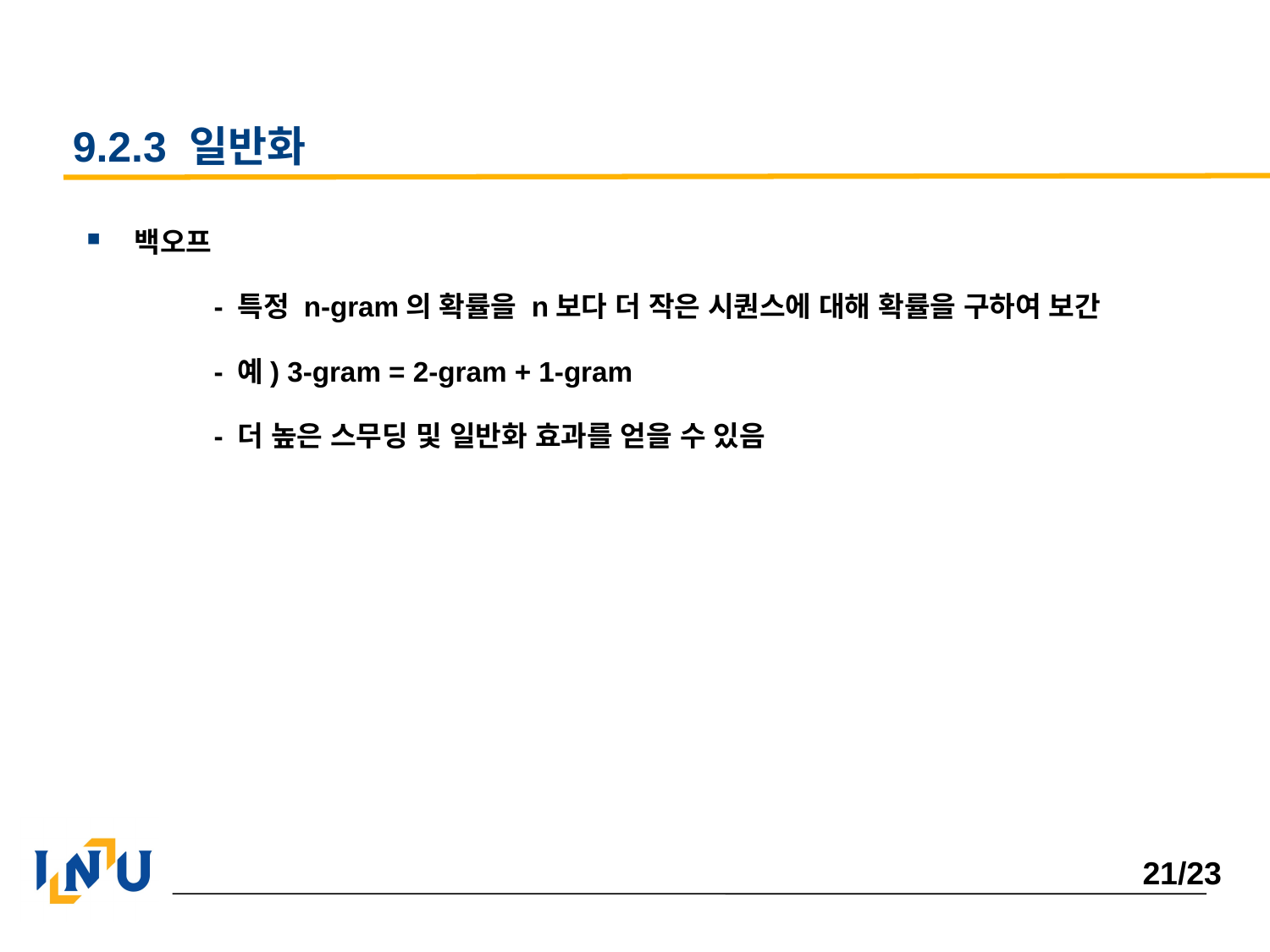

# 9.2.3 일반화
백오프
	- 특정 n-gram의 확률을 n보다 더 작은 시퀀스에 대해 확률을 구하여 보간
	- 예) 3-gram = 2-gram + 1-gram
	- 더 높은 스무딩 및 일반화 효과를 얻을 수 있음